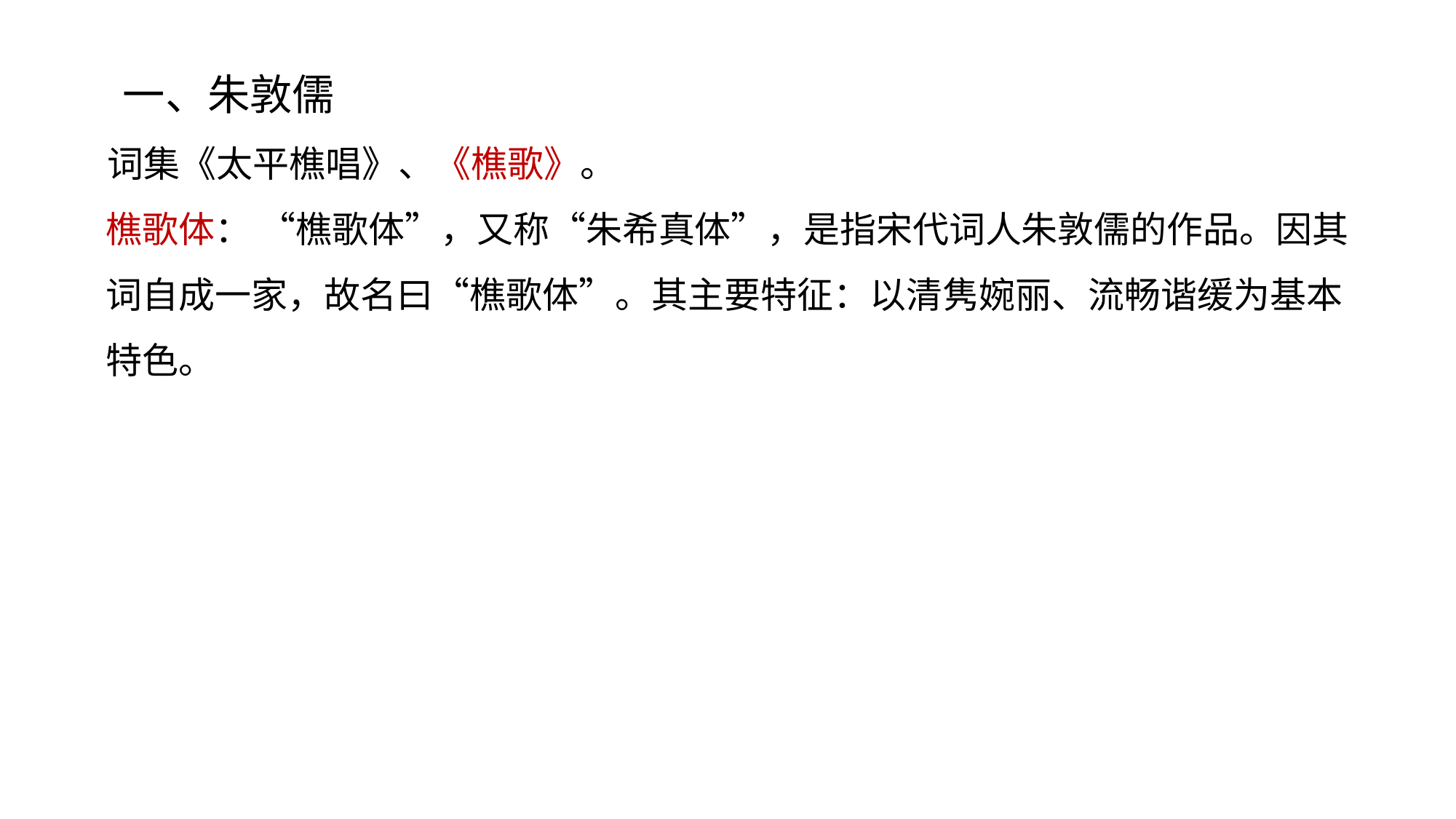

一、朱敦儒
词集《太平樵唱》、《樵歌》。
樵歌体： “樵歌体”，又称“朱希真体”，是指宋代词人朱敦儒的作品。因其词自成一家，故名曰“樵歌体”。其主要特征：以清隽婉丽、流畅谐缓为基本特色。